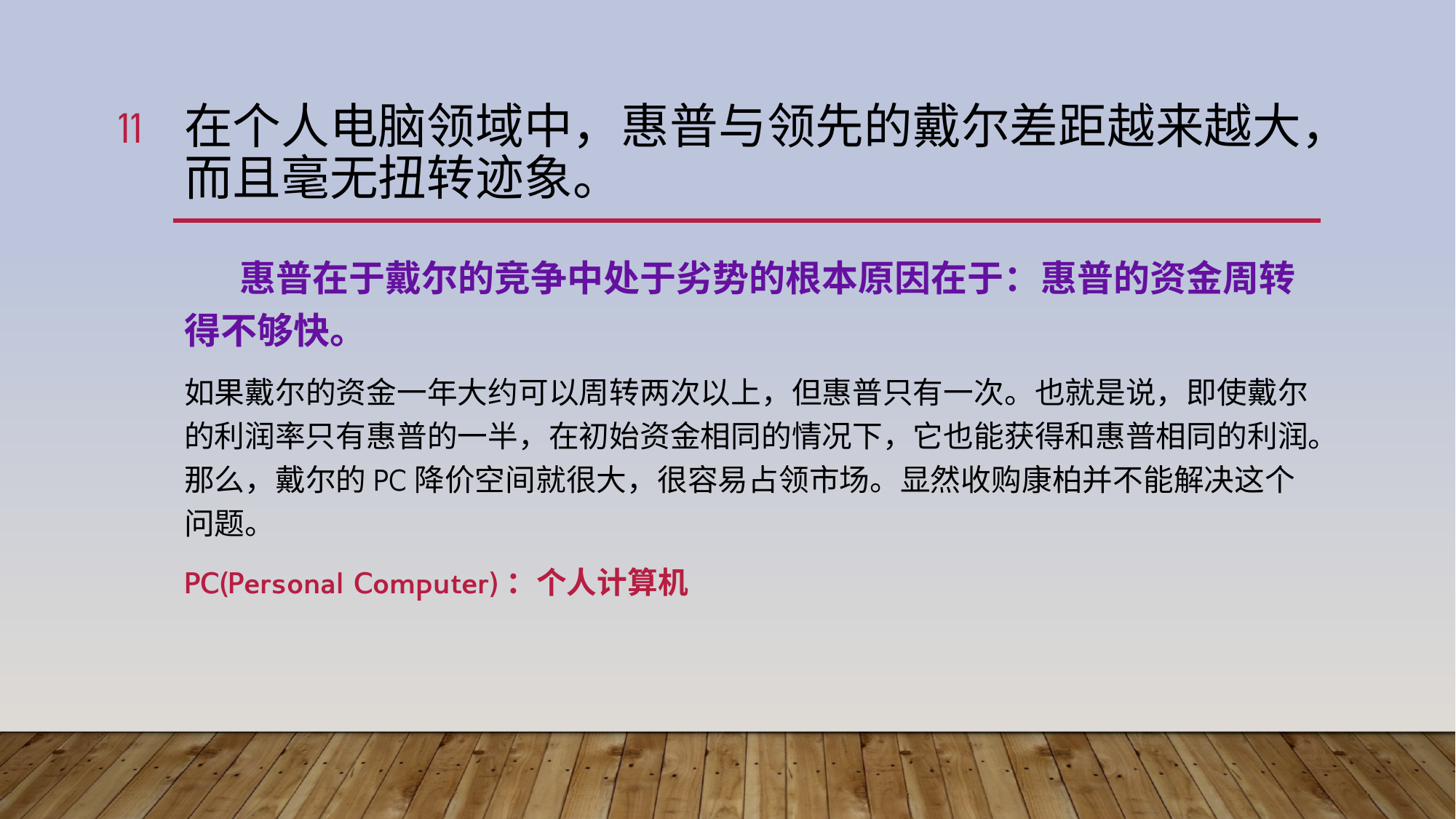

11
# 在个人电脑领域中，惠普与领先的戴尔差距越来越大，而且毫无扭转迹象。
       惠普在于戴尔的竞争中处于劣势的根本原因在于：惠普的资金周转得不够快。
如果戴尔的资金一年大约可以周转两次以上，但惠普只有一次。也就是说，即使戴尔的利润率只有惠普的一半，在初始资金相同的情况下，它也能获得和惠普相同的利润。那么，戴尔的PC降价空间就很大，很容易占领市场。显然收购康柏并不能解决这个问题。
PC(Personal Computer)：个人计算机